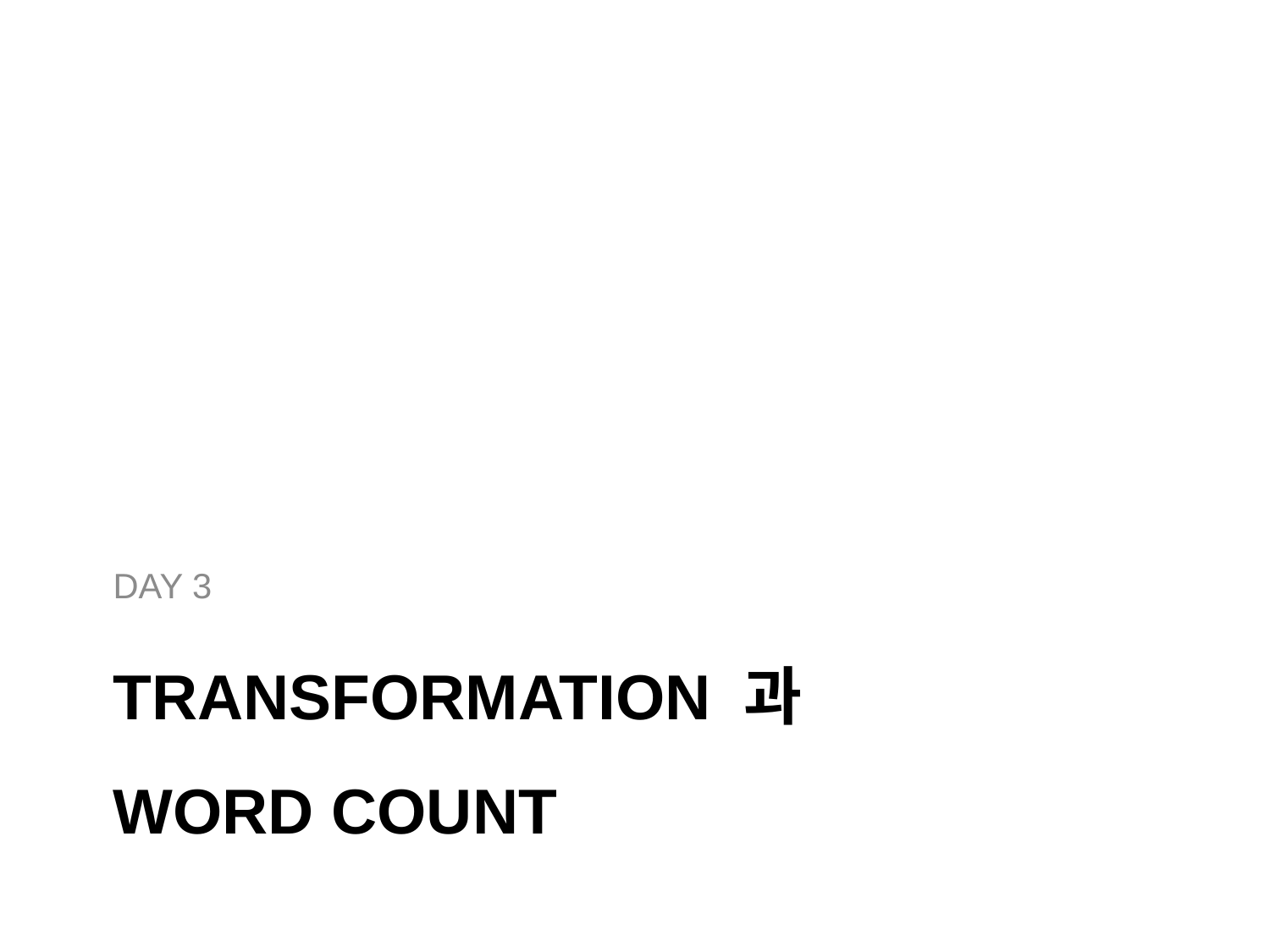

DAY 3
# transformation 과 Word Count